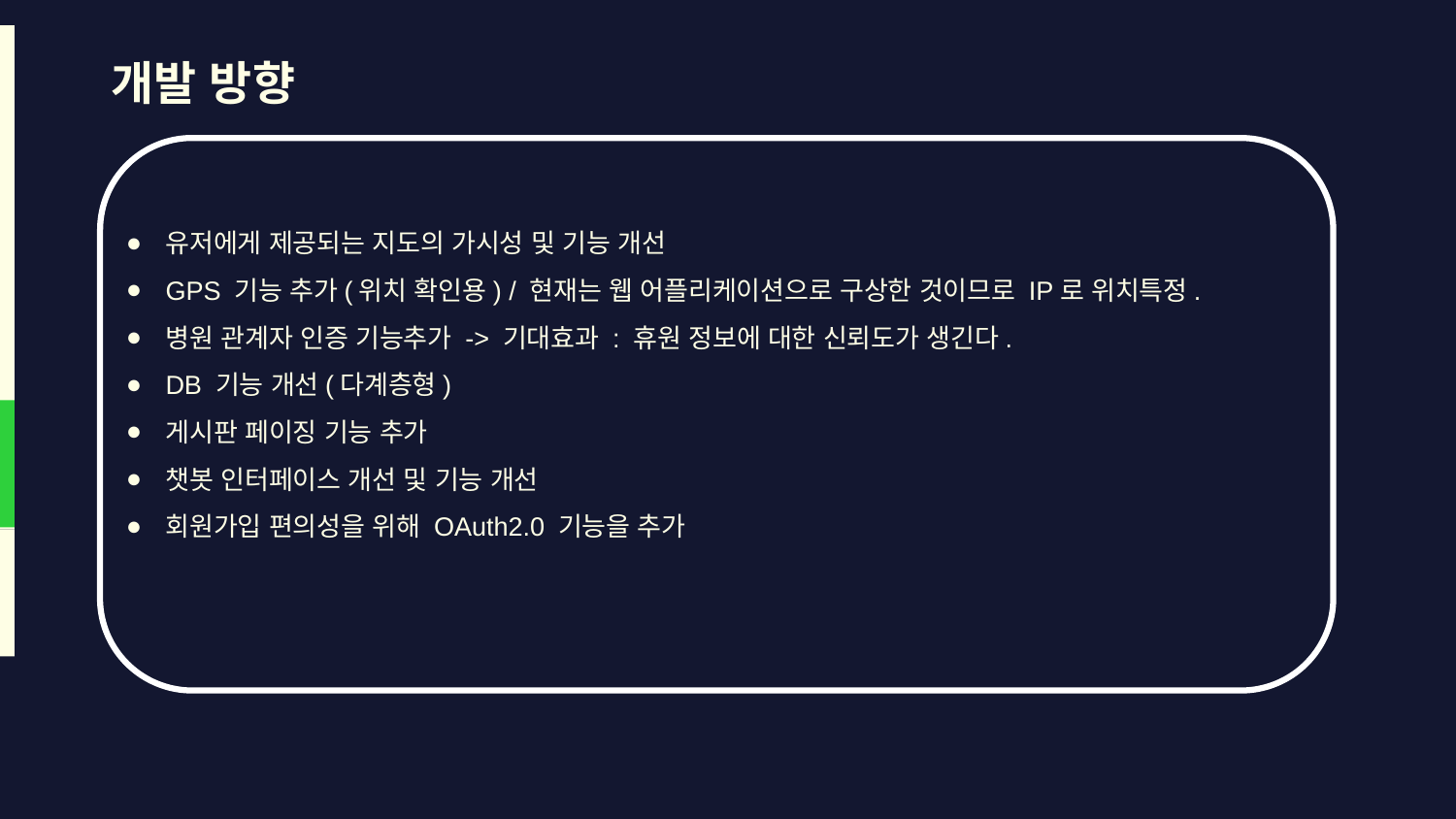

# 개발 방향

유저에게 제공되는 지도의 가시성 및 기능 개선
GPS 기능 추가(위치 확인용) / 현재는 웹 어플리케이션으로 구상한 것이므로 IP로 위치특정.
병원 관계자 인증 기능추가 -> 기대효과 : 휴원 정보에 대한 신뢰도가 생긴다.
DB 기능 개선(다계층형)
게시판 페이징 기능 추가
챗봇 인터페이스 개선 및 기능 개선
회원가입 편의성을 위해 OAuth2.0 기능을 추가